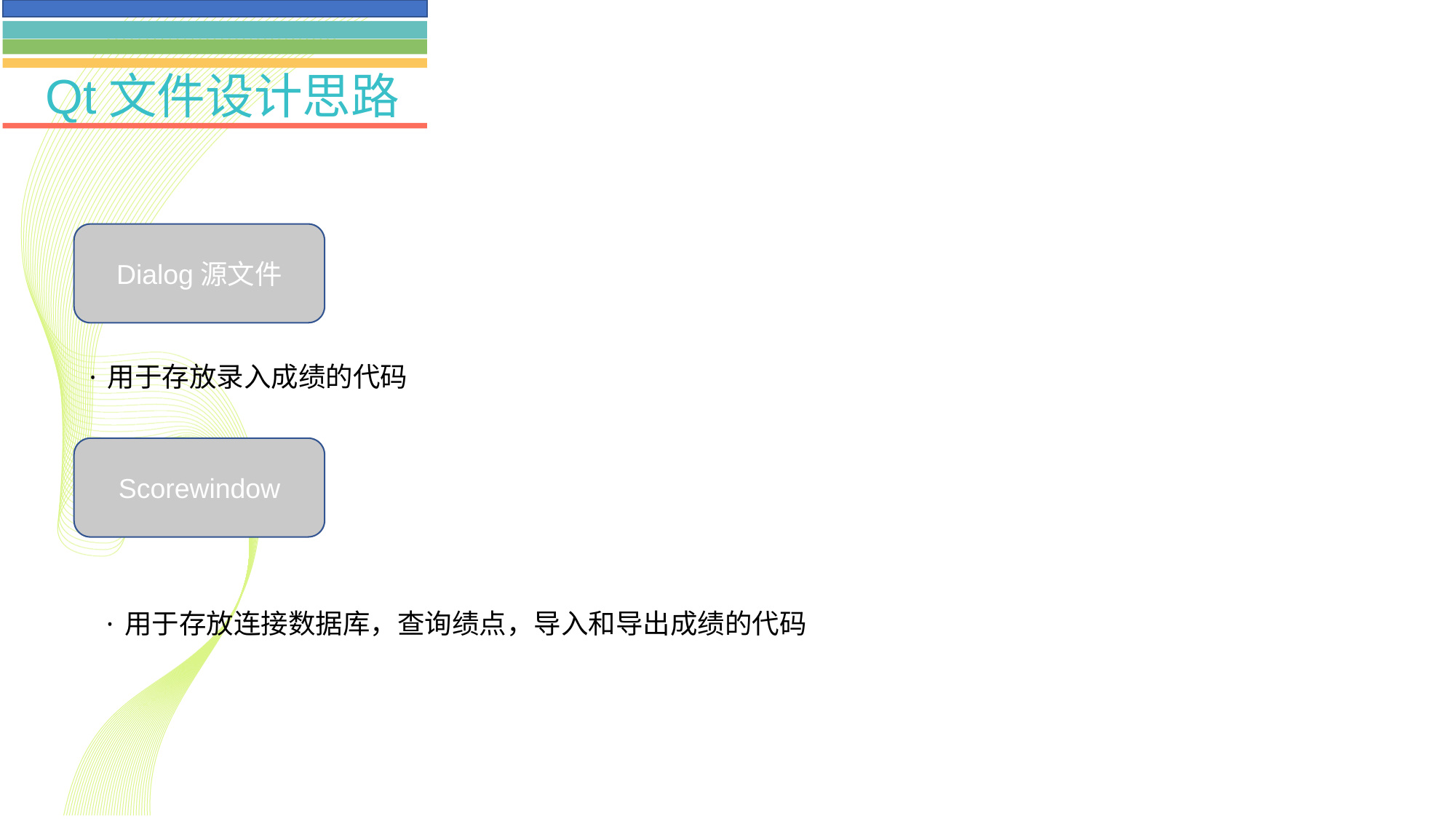

Qt文件设计思路

Dialog源文件
·用于存放录入成绩的代码
Scorewindow
·用于存放连接数据库，查询绩点，导入和导出成绩的代码